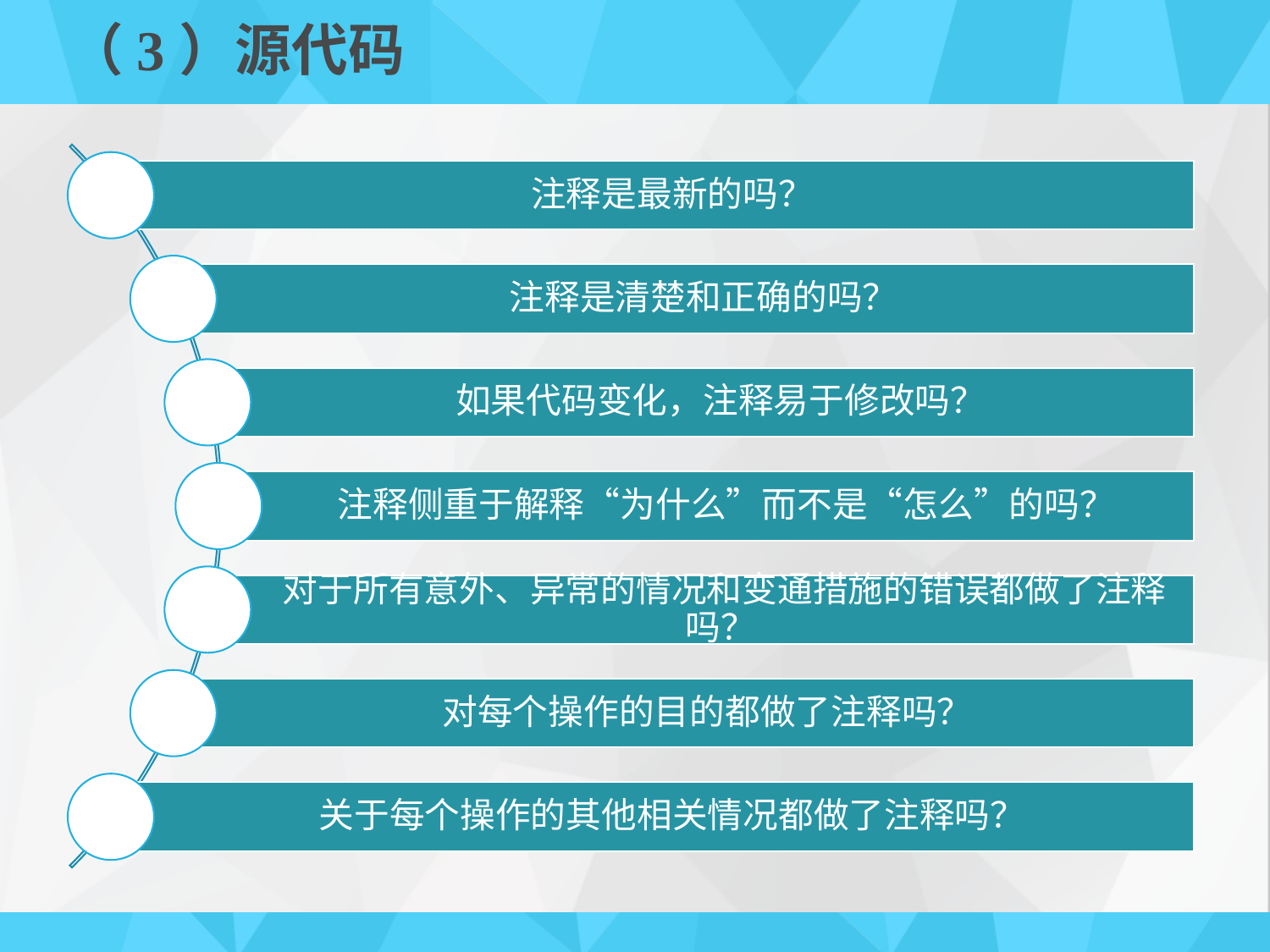

# （3）源代码
注释是最新的吗？
注释是清楚和正确的吗？
如果代码变化，注释易于修改吗？
注释侧重于解释“为什么”而不是“怎么”的吗？
对于所有意外、异常的情况和变通措施的错误都做了注释吗？
对每个操作的目的都做了注释吗？
关于每个操作的其他相关情况都做了注释吗？